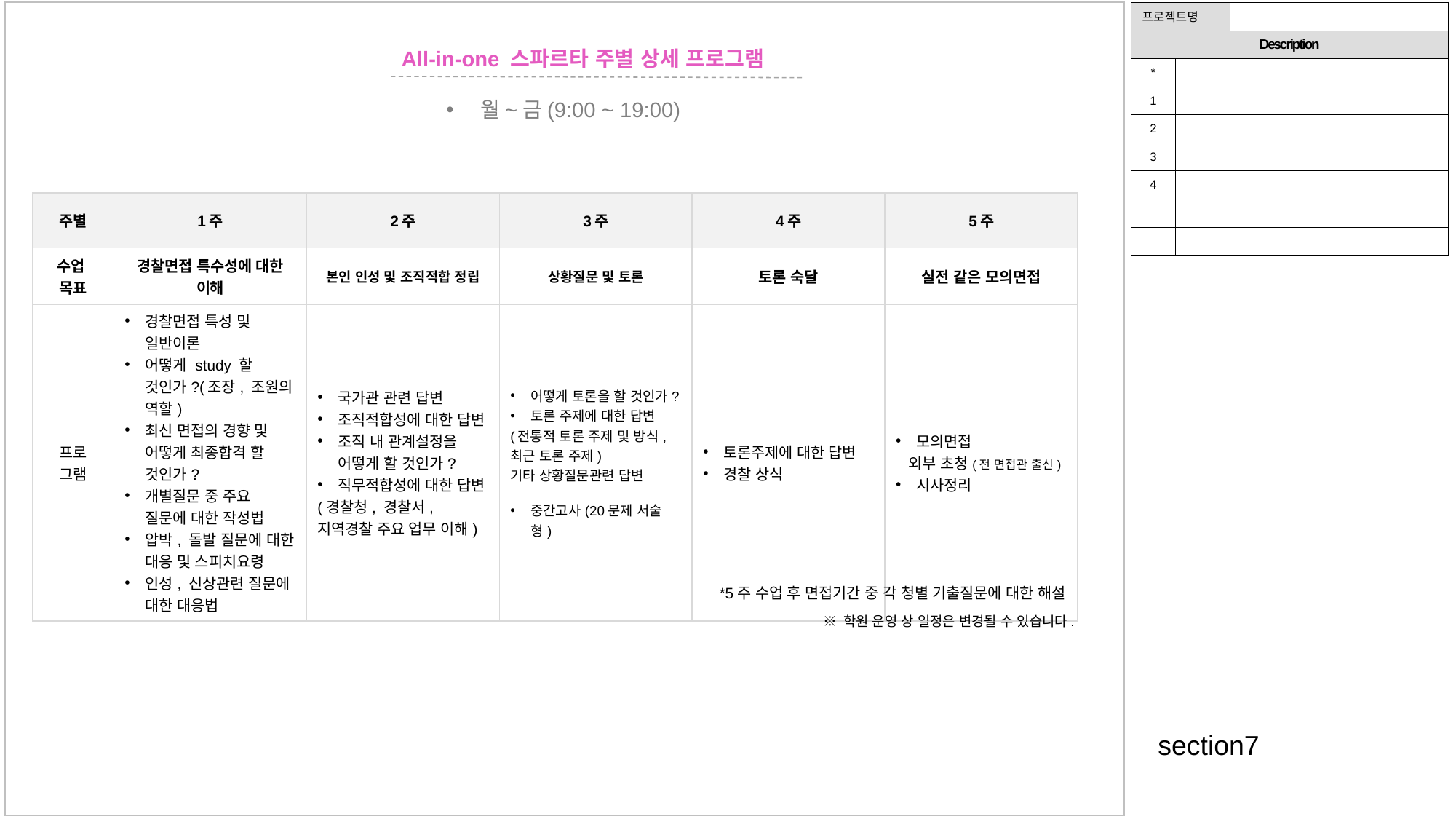

| 프로젝트명 |  |  |
| --- | --- | --- |
| Description |  |  |
| \* |  |  |
| 1 |  |  |
| 2 |  |  |
| 3 |  |  |
| 4 |  |  |
|  |  |  |
|  |  |  |
All-in-one 스파르타 주별 상세 프로그램
월~금(9:00 ~ 19:00)
| 주별 | 1주 | 2주 | 3주 | 4주 | 5주 |
| --- | --- | --- | --- | --- | --- |
| 수업 목표 | 경찰면접 특수성에 대한 이해 | 본인 인성 및 조직적합 정립 | 상황질문 및 토론 | 토론 숙달 | 실전 같은 모의면접 |
| 프로 그램 | 경찰면접 특성 및 일반이론 어떻게 study 할 것인가?(조장, 조원의 역할) 최신 면접의 경향 및 어떻게 최종합격 할 것인가? 개별질문 중 주요 질문에 대한 작성법 압박, 돌발 질문에 대한 대응 및 스피치요령 인성, 신상관련 질문에 대한 대응법 | 국가관 관련 답변 조직적합성에 대한 답변 조직 내 관계설정을 어떻게 할 것인가? 직무적합성에 대한 답변 (경찰청, 경찰서, 지역경찰 주요 업무 이해) | 어떻게 토론을 할 것인가? 토론 주제에 대한 답변 (전통적 토론 주제 및 방식, 최근 토론 주제) 기타 상황질문관련 답변 중간고사(20문제 서술형) | 토론주제에 대한 답변 경찰 상식 | 모의면접 외부 초청(전 면접관 출신) 시사정리 |
*5주 수업 후 면접기간 중 각 청별 기출질문에 대한 해설
※ 학원 운영 상 일정은 변경될 수 있습니다.
section7